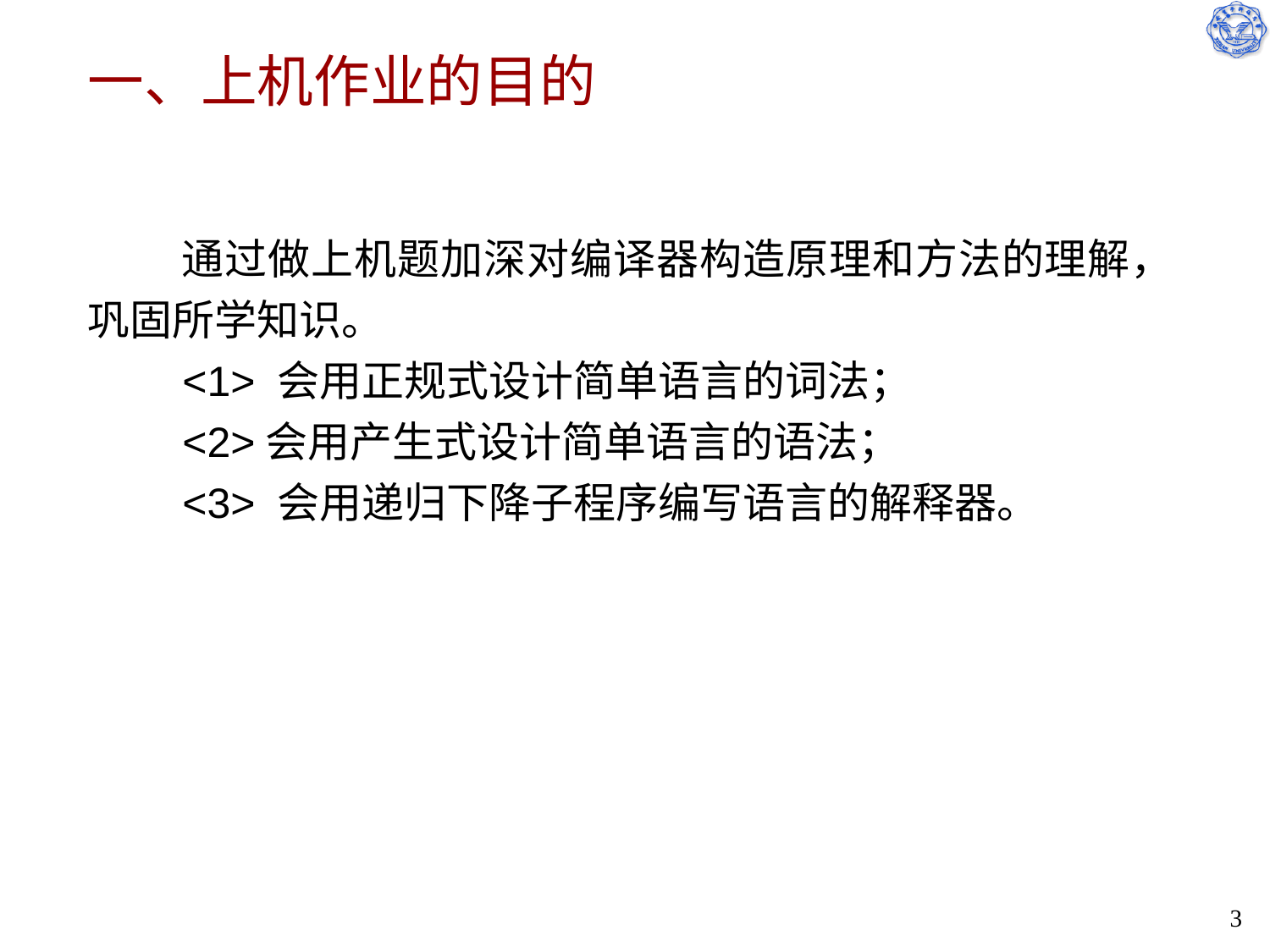

# 一、上机作业的目的
        通过做上机题加深对编译器构造原理和方法的理解，巩固所学知识。
        <1> 会用正规式设计简单语言的词法；
        <2>会用产生式设计简单语言的语法；
        <3> 会用递归下降子程序编写语言的解释器。
3